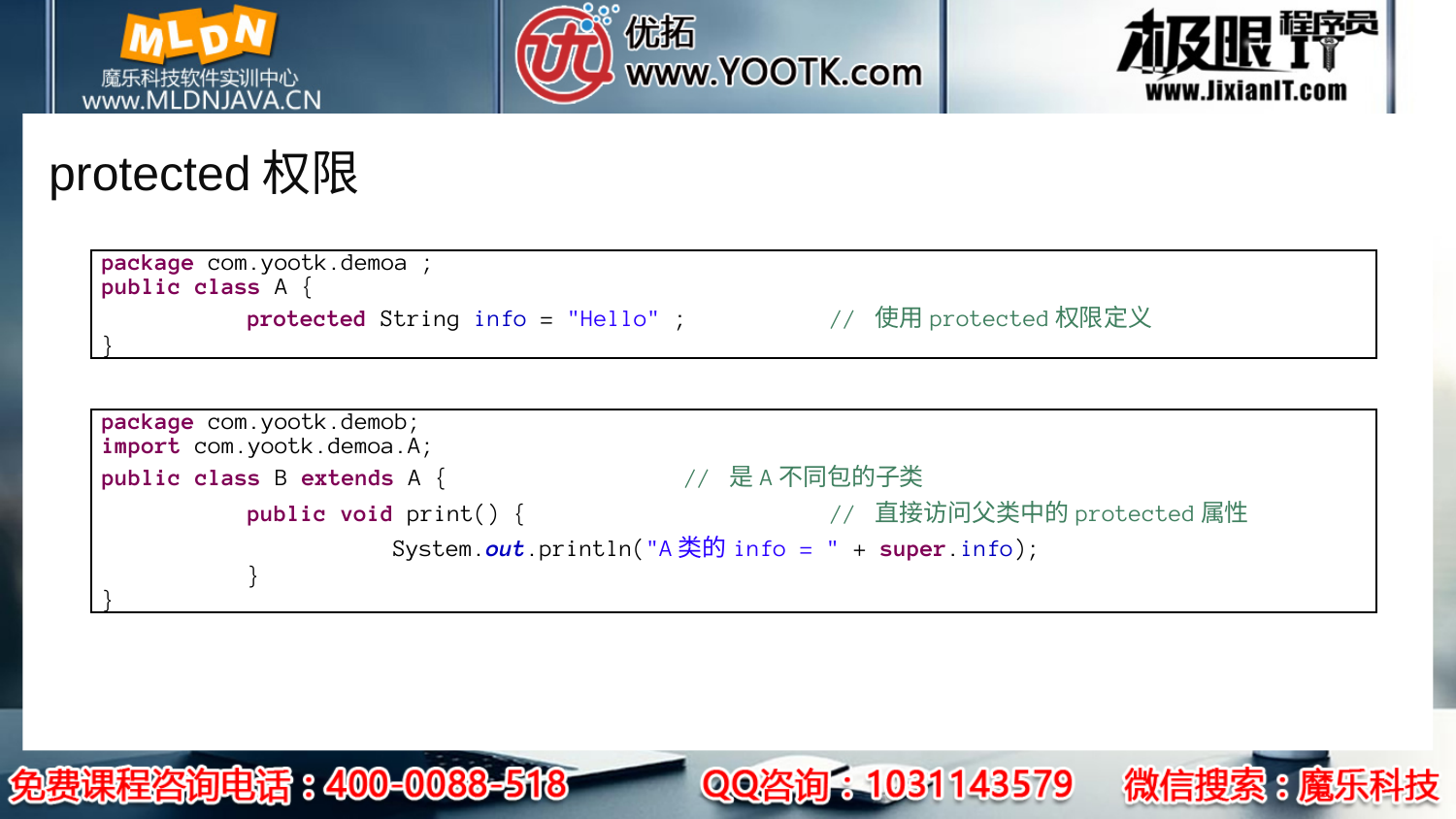

# protected权限
| package com.yootk.demoa ; public class A { protected String info = "Hello" ; // 使用protected权限定义 } |
| --- |
| package com.yootk.demob; import com.yootk.demoa.A; public class B extends A { // 是A不同包的子类 public void print() { // 直接访问父类中的protected属性 System.out.println("A类的info = " + super.info); } } |
| --- |